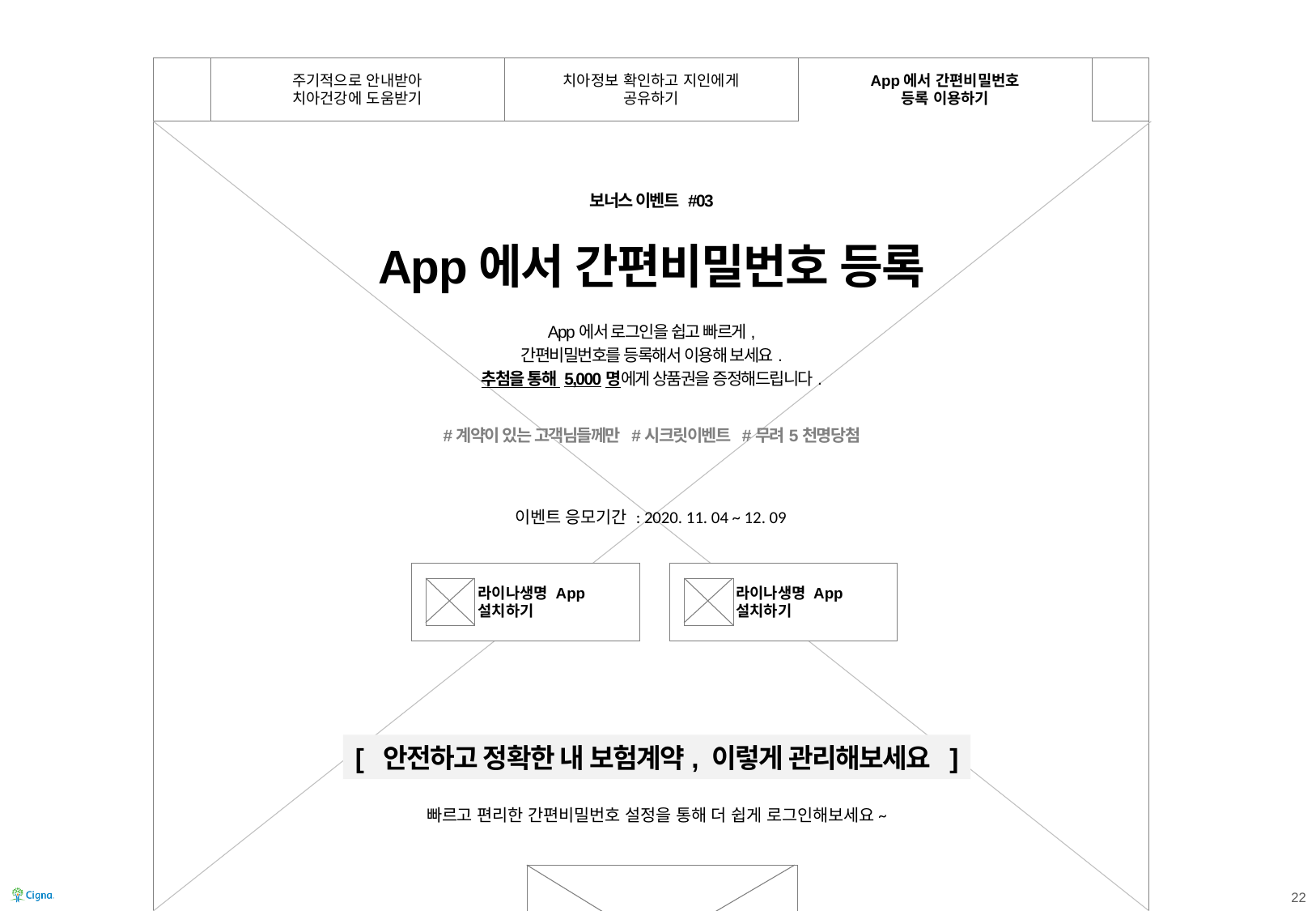

주기적으로 안내받아
치아건강에 도움받기
치아정보 확인하고 지인에게
공유하기
App에서 간편비밀번호
등록 이용하기
보너스 이벤트 #03
App에서 간편비밀번호 등록
App에서 로그인을 쉽고 빠르게,
간편비밀번호를 등록해서 이용해 보세요.
추첨을 통해 5,000명에게 상품권을 증정해드립니다.
#계약이 있는 고객님들께만  #시크릿이벤트  #무려5천명당첨
이벤트 응모기간 : 2020. 11. 04 ~ 12. 09
            라이나생명 App
            설치하기
            라이나생명 App
            설치하기

[  안전하고 정확한 내 보험계약, 이렇게 관리해보세요  ]
빠르고 편리한 간편비밀번호 설정을 통해 더 쉽게 로그인해보세요~

이벤트 응모기간 : 2020.11.04 ~ 12.09
응모 방법 : 이벤트 기간 내 간편비밀번호 등록 시 자동 응모
                      *라이나생명 App 미설치 고객은 먼저 설치 해 주세요.
                      *최초 등록 시에만 응모 인정 됩니다.
당첨자 선정 : 이벤트 기간 내 간편비밀번호 등록한 고객 중 추첨을 통해 당첨자 선정
당첨자 발표 : 2020.12.16 / 라이나생명 케어라운지 이벤트 게시판
꼭 확인하세요!
본 이벤트는 라이나생명에서 주최하는 행사이며, 실제 상품은 상기 이미지와 다를 수 있습니다.
본 행사 내용은 당사 사정에 따라 예고 없이 변경 또는 중단될 수 있습니다.
행사관련 문의 : 고객센터 1588-0058